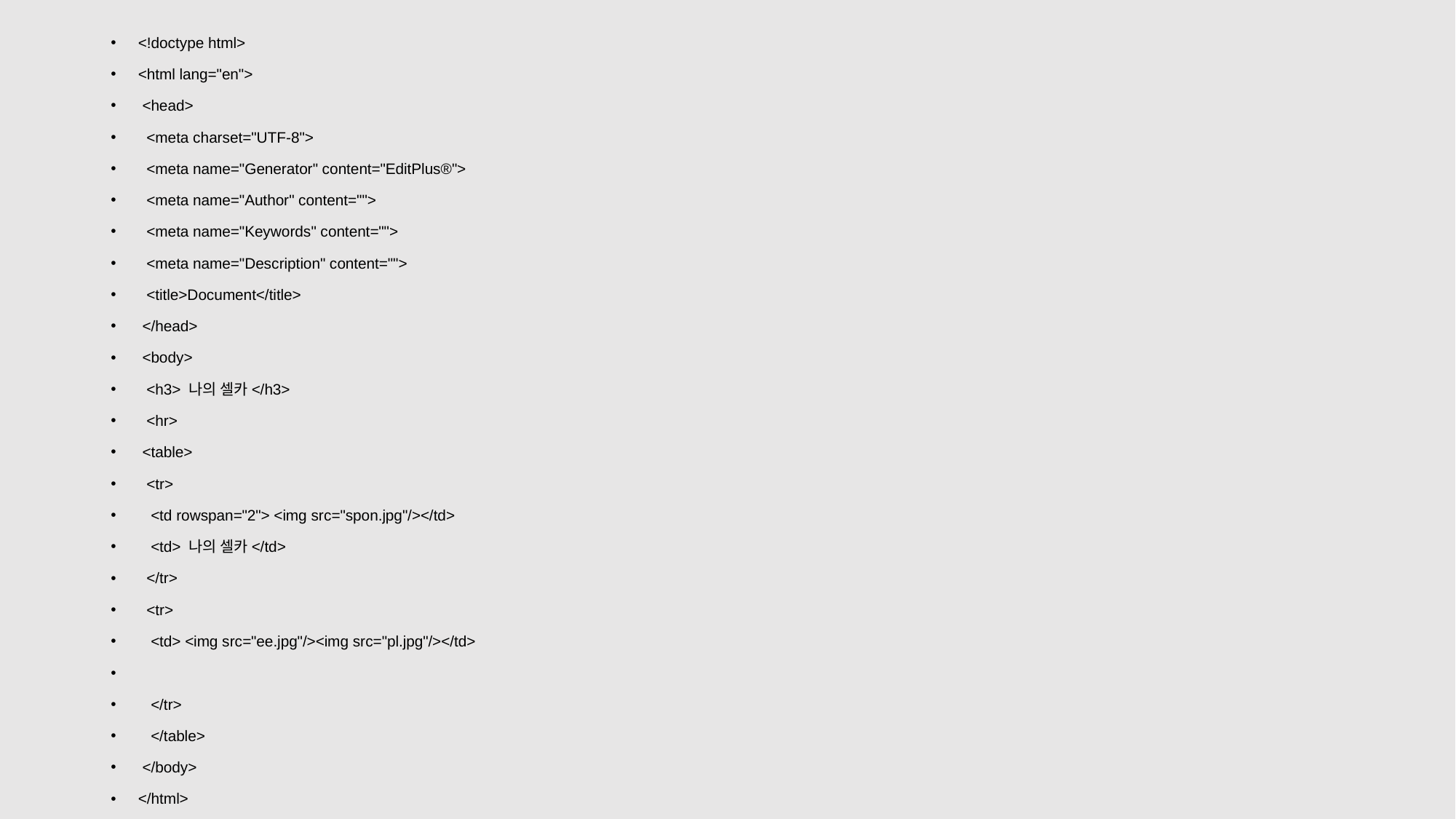

<!doctype html>
<html lang="en">
 <head>
  <meta charset="UTF-8">
  <meta name="Generator" content="EditPlus®">
  <meta name="Author" content="">
  <meta name="Keywords" content="">
  <meta name="Description" content="">
  <title>Document</title>
 </head>
 <body>
  <h3> 나의 셀카</h3>
  <hr>
 <table>
  <tr>
   <td rowspan="2"> <img src="spon.jpg"/></td>
   <td> 나의 셀카</td>
  </tr>
  <tr>
   <td> <img src="ee.jpg"/><img src="pl.jpg"/></td>

   </tr>
   </table>
 </body>
</html>